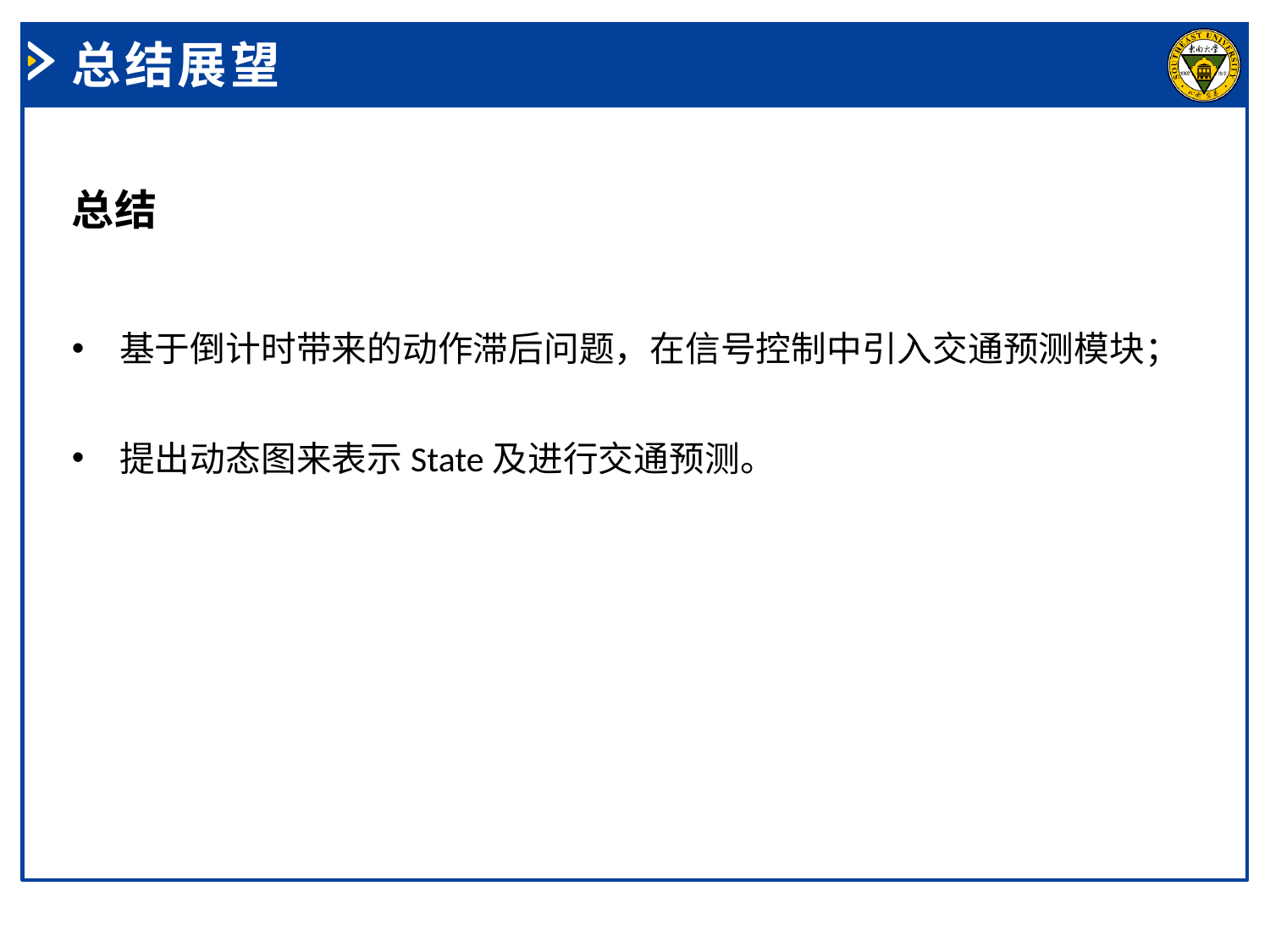

总结展望
总结

基于倒计时带来的动作滞后问题，在信号控制中引入交通预测模块；

提出动态图来表示State及进行交通预测。
21